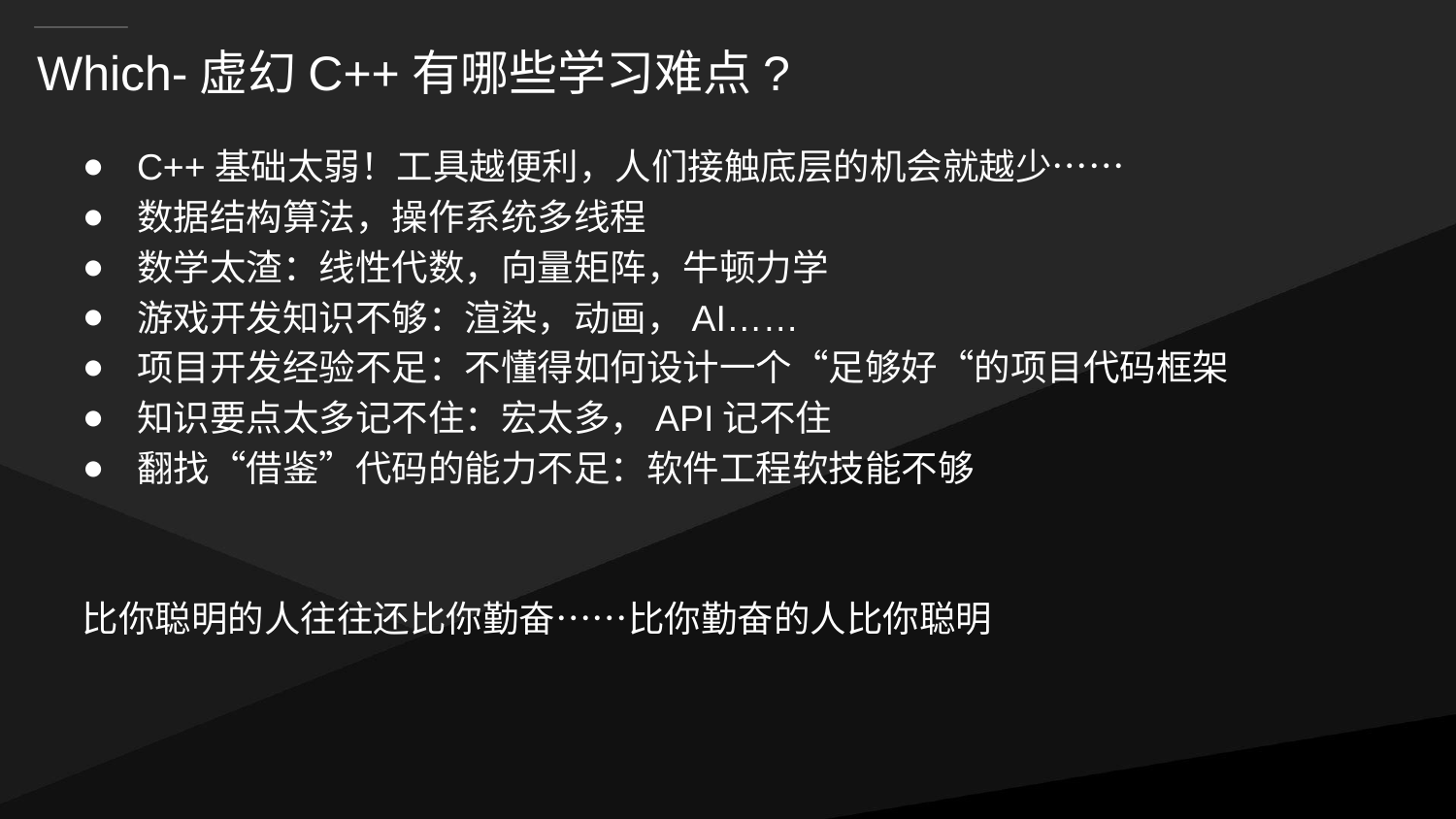

# Which-虚幻C++有哪些学习难点?
C++基础太弱！工具越便利，人们接触底层的机会就越少……
数据结构算法，操作系统多线程
数学太渣：线性代数，向量矩阵，牛顿力学
游戏开发知识不够：渲染，动画，AI……
项目开发经验不足：不懂得如何设计一个“足够好“的项目代码框架
知识要点太多记不住：宏太多，API记不住
翻找“借鉴”代码的能力不足：软件工程软技能不够

比你聪明的人往往还比你勤奋……比你勤奋的人比你聪明